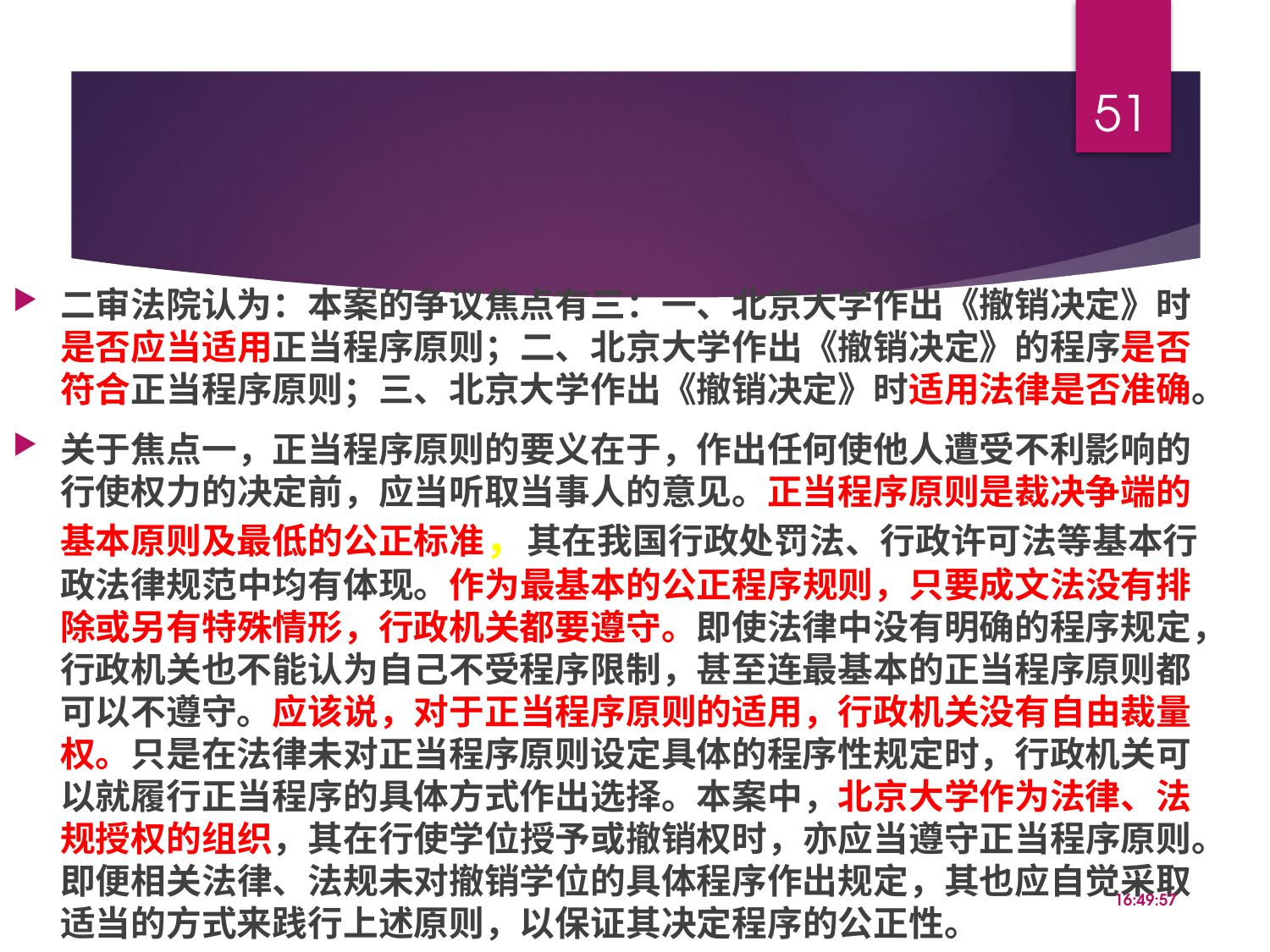

51
二审法院认为：本案的争议焦点有三：一、北京大学作出《撤销决定》时是否应当适用正当程序原则；二、北京大学作出《撤销决定》的程序是否符合正当程序原则；三、北京大学作出《撤销决定》时适用法律是否准确。
关于焦点一，正当程序原则的要义在于，作出任何使他人遭受不利影响的行使权力的决定前，应当听取当事人的意见。正当程序原则是裁决争端的基本原则及最低的公正标准，其在我国行政处罚法、行政许可法等基本行政法律规范中均有体现。作为最基本的公正程序规则，只要成文法没有排除或另有特殊情形，行政机关都要遵守。即使法律中没有明确的程序规定，行政机关也不能认为自己不受程序限制，甚至连最基本的正当程序原则都可以不遵守。应该说，对于正当程序原则的适用，行政机关没有自由裁量权。只是在法律未对正当程序原则设定具体的程序性规定时，行政机关可以就履行正当程序的具体方式作出选择。本案中，北京大学作为法律、法规授权的组织，其在行使学位授予或撤销权时，亦应当遵守正当程序原则。即便相关法律、法规未对撤销学位的具体程序作出规定，其也应自觉采取适当的方式来践行上述原则，以保证其决定程序的公正性。

16:49:57